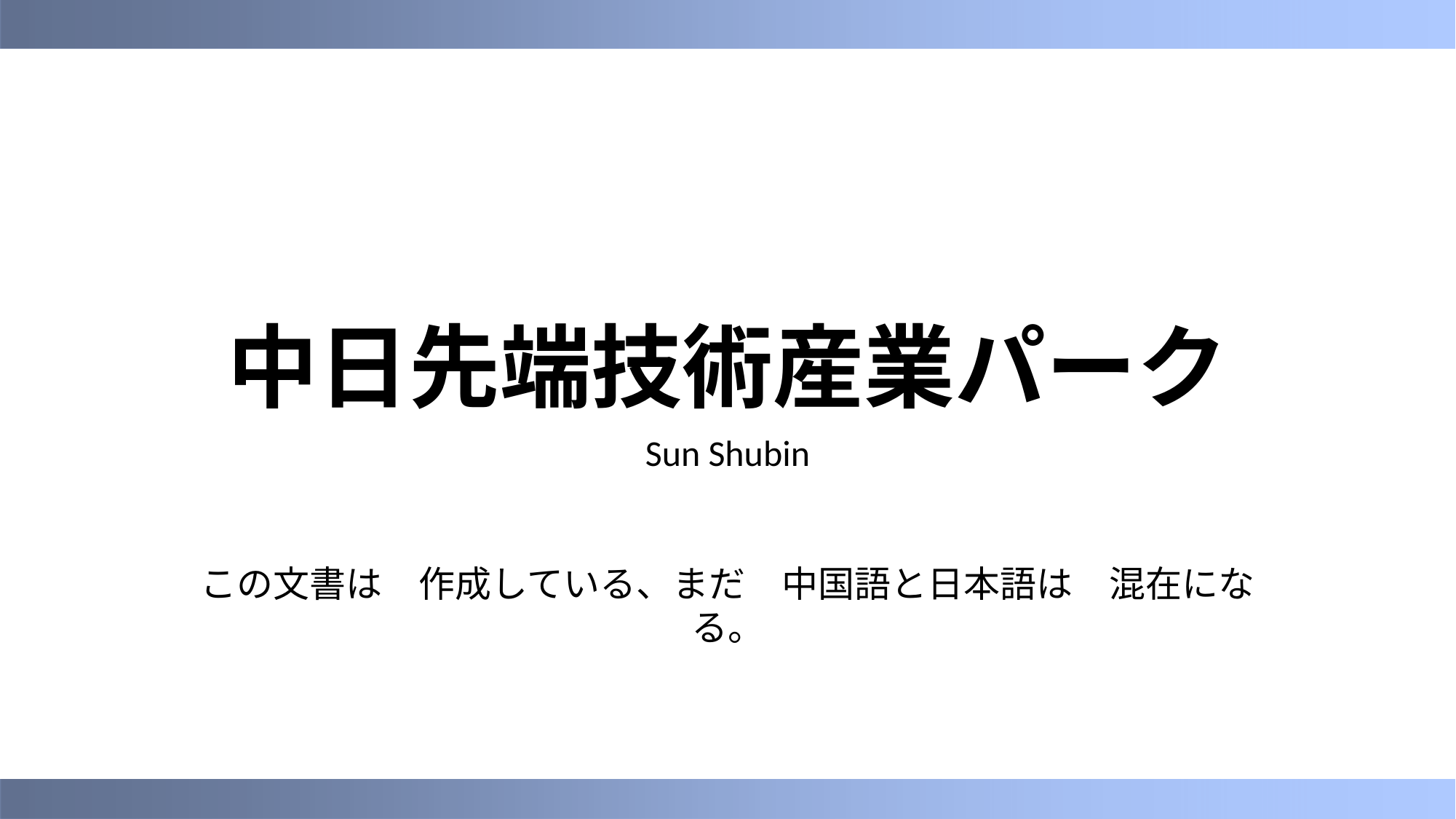

# 中日先端技術産業パーク
Sun Shubin

この文書は　作成している、まだ　中国語と日本語は　混在になる。